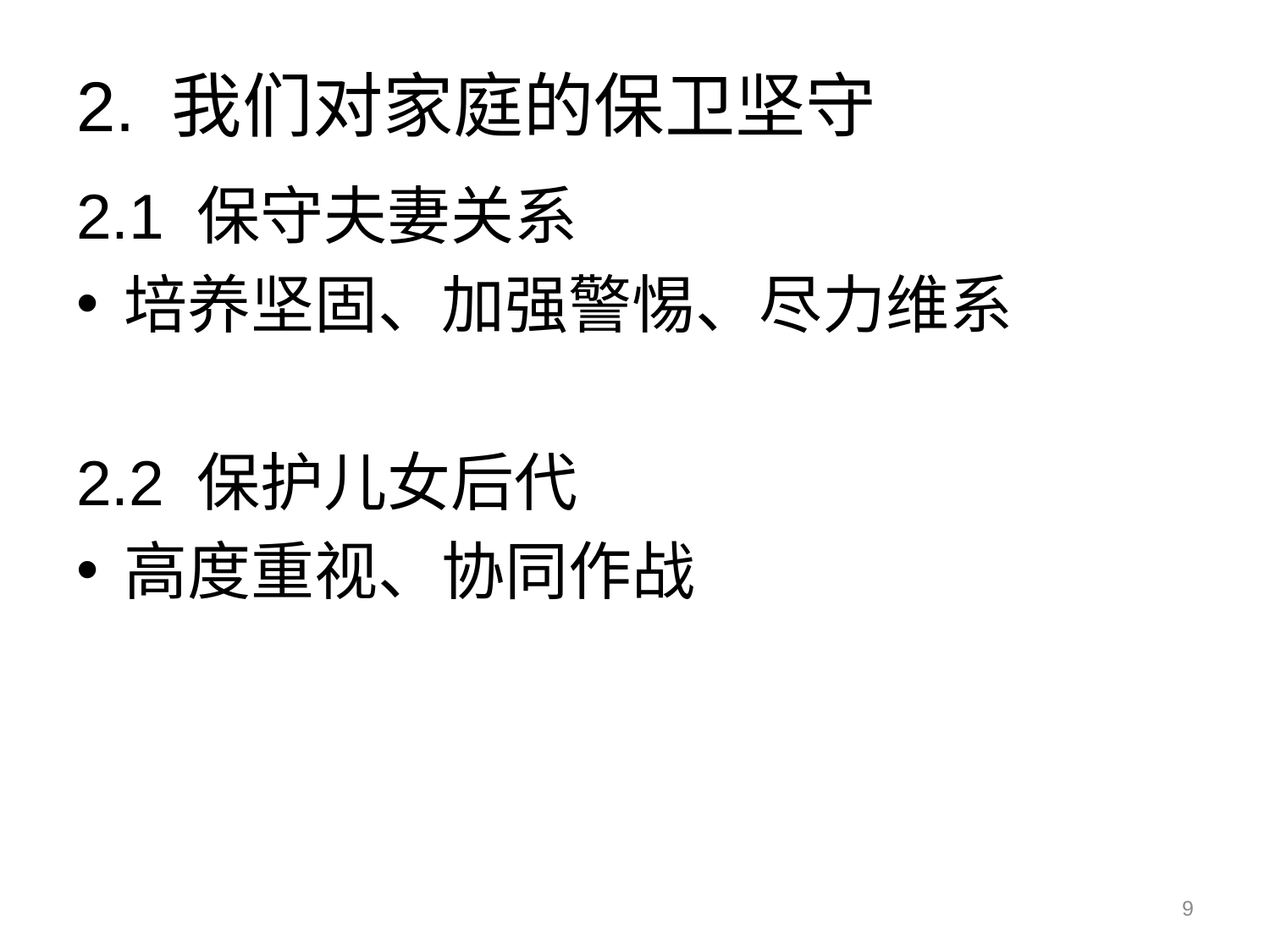

# 2. 我们对家庭的保卫坚守
2.1 保守夫妻关系
培养坚固、加强警惕、尽力维系

2.2 保护儿女后代
高度重视、协同作战
9